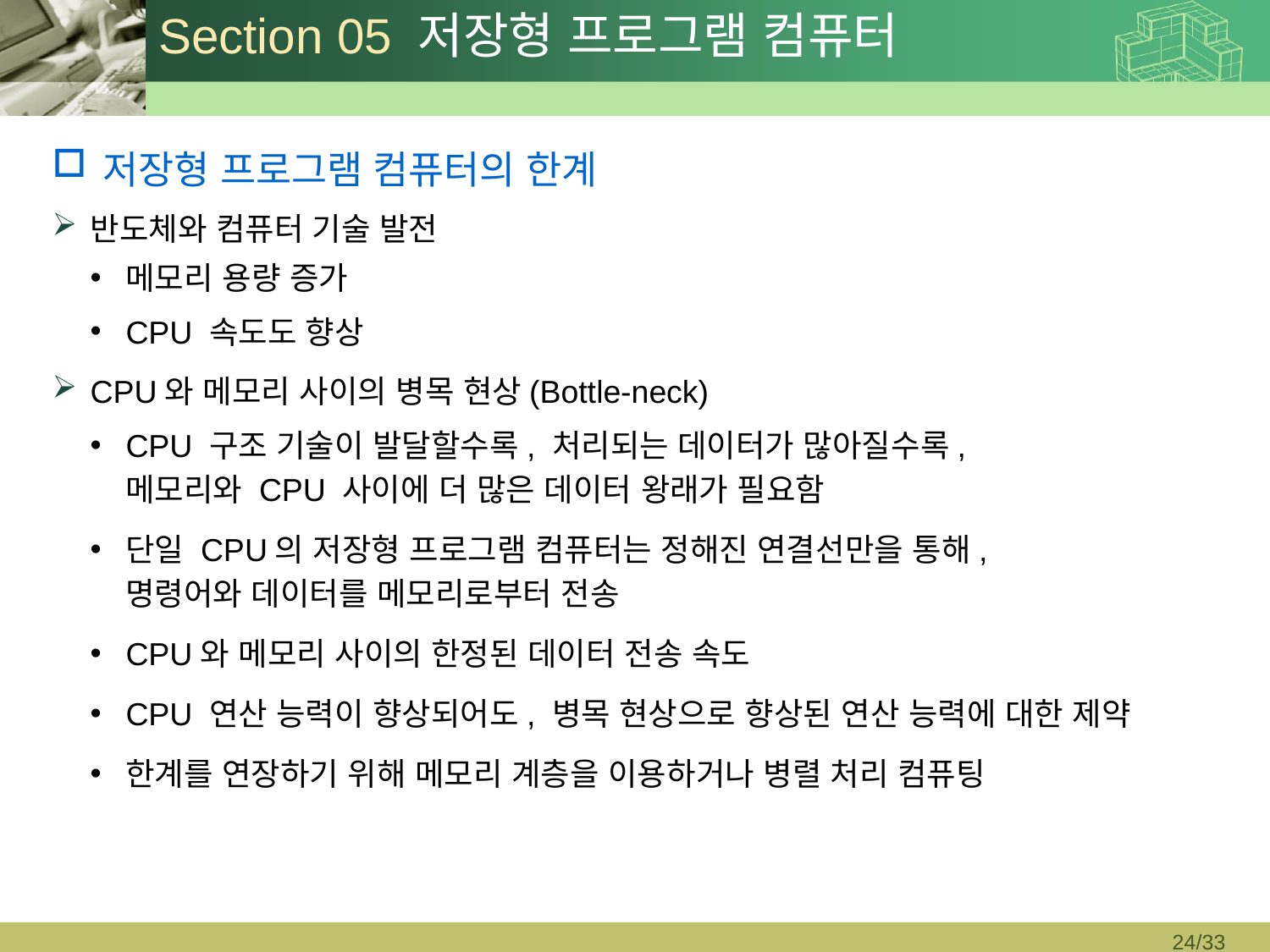

# Section 05 저장형 프로그램 컴퓨터
저장형 프로그램 컴퓨터의 한계
반도체와 컴퓨터 기술 발전
메모리 용량 증가
CPU 속도도 향상
CPU와 메모리 사이의 병목 현상(Bottle-neck)
CPU 구조 기술이 발달할수록, 처리되는 데이터가 많아질수록,
메모리와 CPU 사이에 더 많은 데이터 왕래가 필요함
단일 CPU의 저장형 프로그램 컴퓨터는 정해진 연결선만을 통해,
명령어와 데이터를 메모리로부터 전송
CPU와 메모리 사이의 한정된 데이터 전송 속도
CPU 연산 능력이 향상되어도, 병목 현상으로 향상된 연산 능력에 대한 제약
한계를 연장하기 위해 메모리 계층을 이용하거나 병렬 처리 컴퓨팅